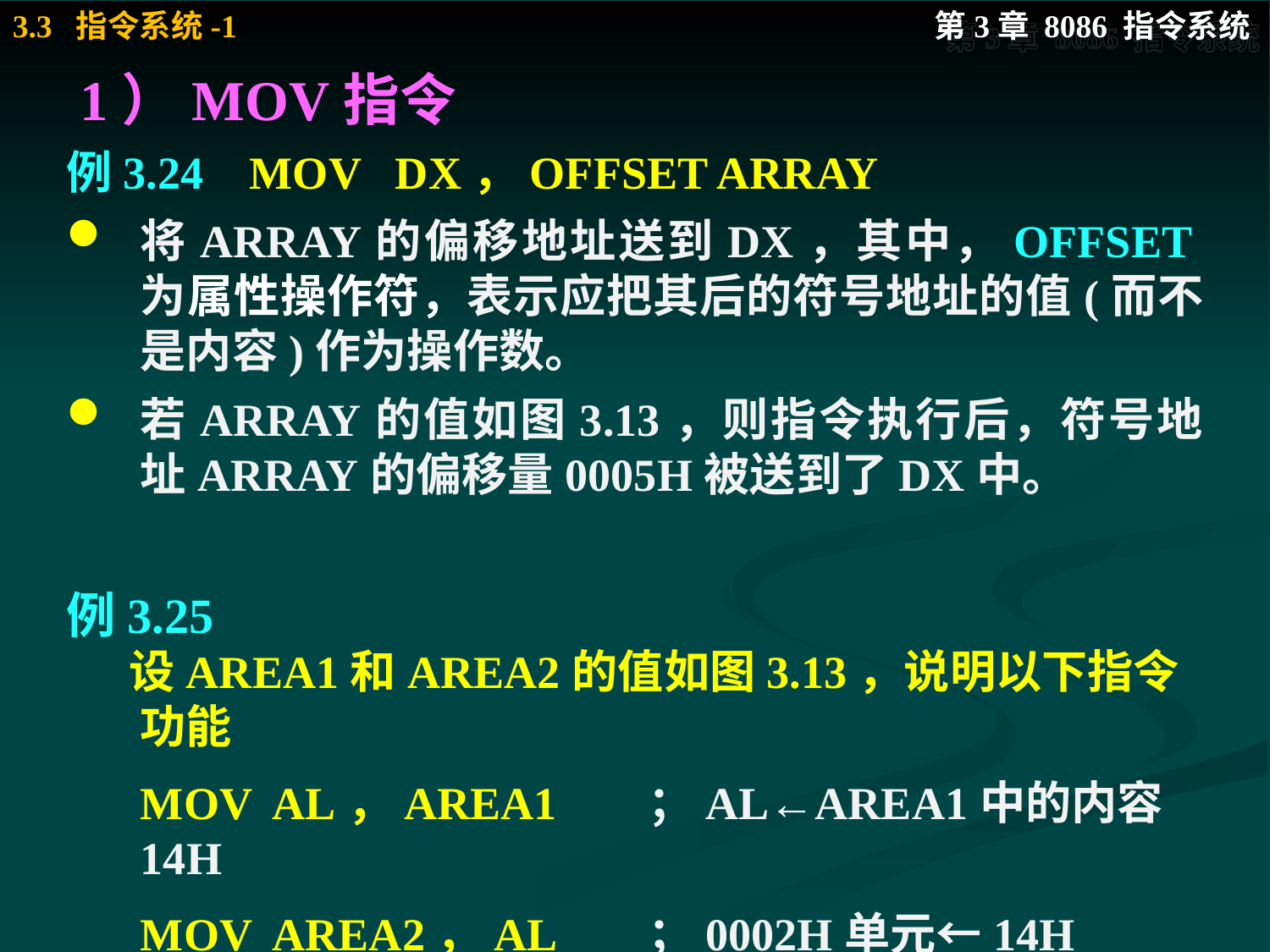

# 1）MOV指令
例3.24    MOV   DX，OFFSET ARRAY
将ARRAY的偏移地址送到DX，其中，OFFSET为属性操作符，表示应把其后的符号地址的值(而不是内容)作为操作数。
若ARRAY的值如图3.13，则指令执行后，符号地址ARRAY的偏移量0005H被送到了DX中。

例3.25
     设AREA1和AREA2的值如图3.13，说明以下指令功能
　  	MOV  AL，AREA1	；AL←AREA1中的内容14H
      	MOV  AREA2，AL	；0002H单元←14H